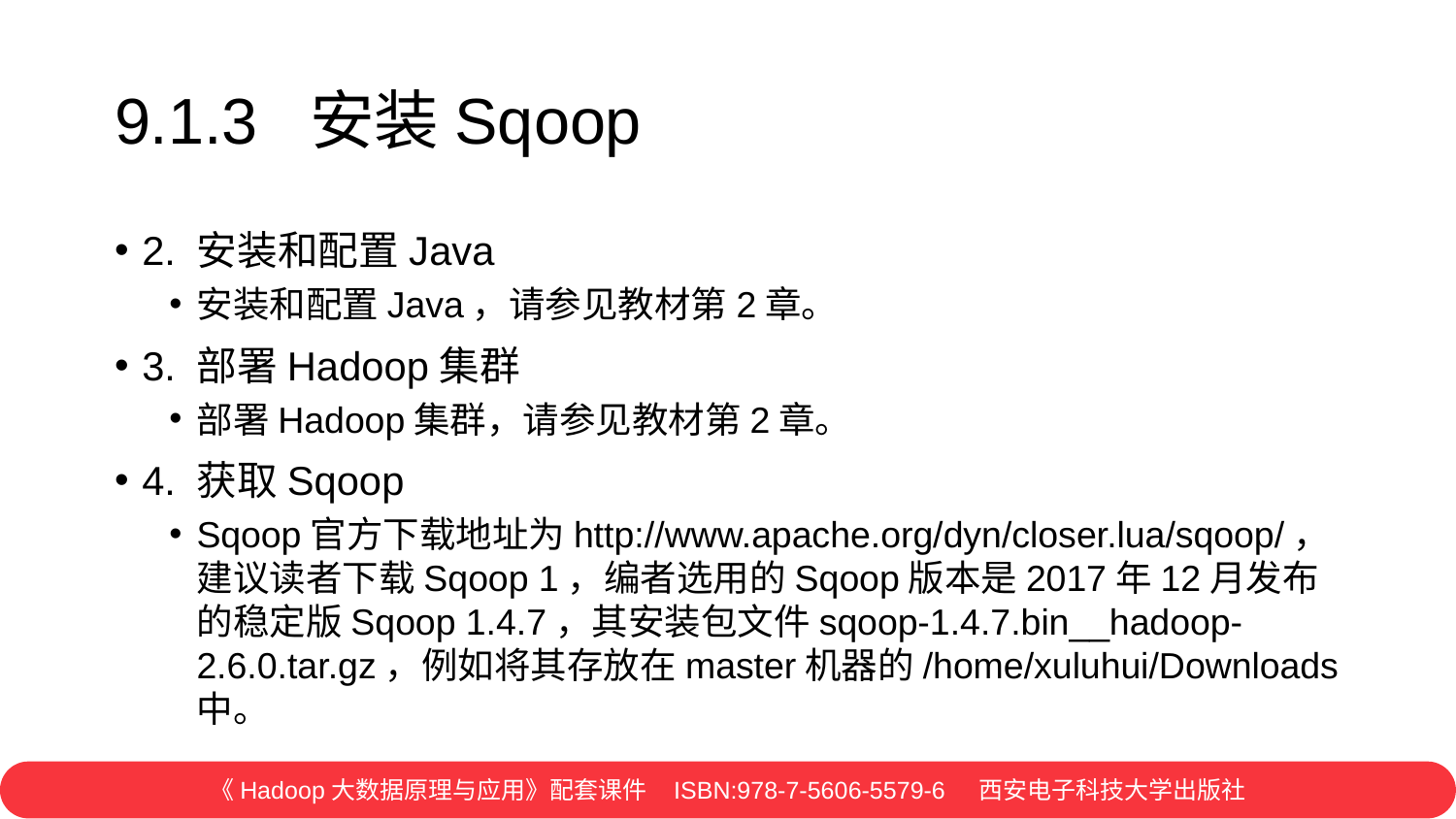

# 9.1.3  安装Sqoop
2. 安装和配置Java
安装和配置Java，请参见教材第2章。
3. 部署Hadoop集群
部署Hadoop集群，请参见教材第2章。
4. 获取Sqoop
Sqoop官方下载地址为http://www.apache.org/dyn/closer.lua/sqoop/，建议读者下载Sqoop 1，编者选用的Sqoop版本是2017年12月发布的稳定版Sqoop 1.4.7，其安装包文件sqoop-1.4.7.bin__hadoop-2.6.0.tar.gz，例如将其存放在master机器的/home/xuluhui/Downloads中。